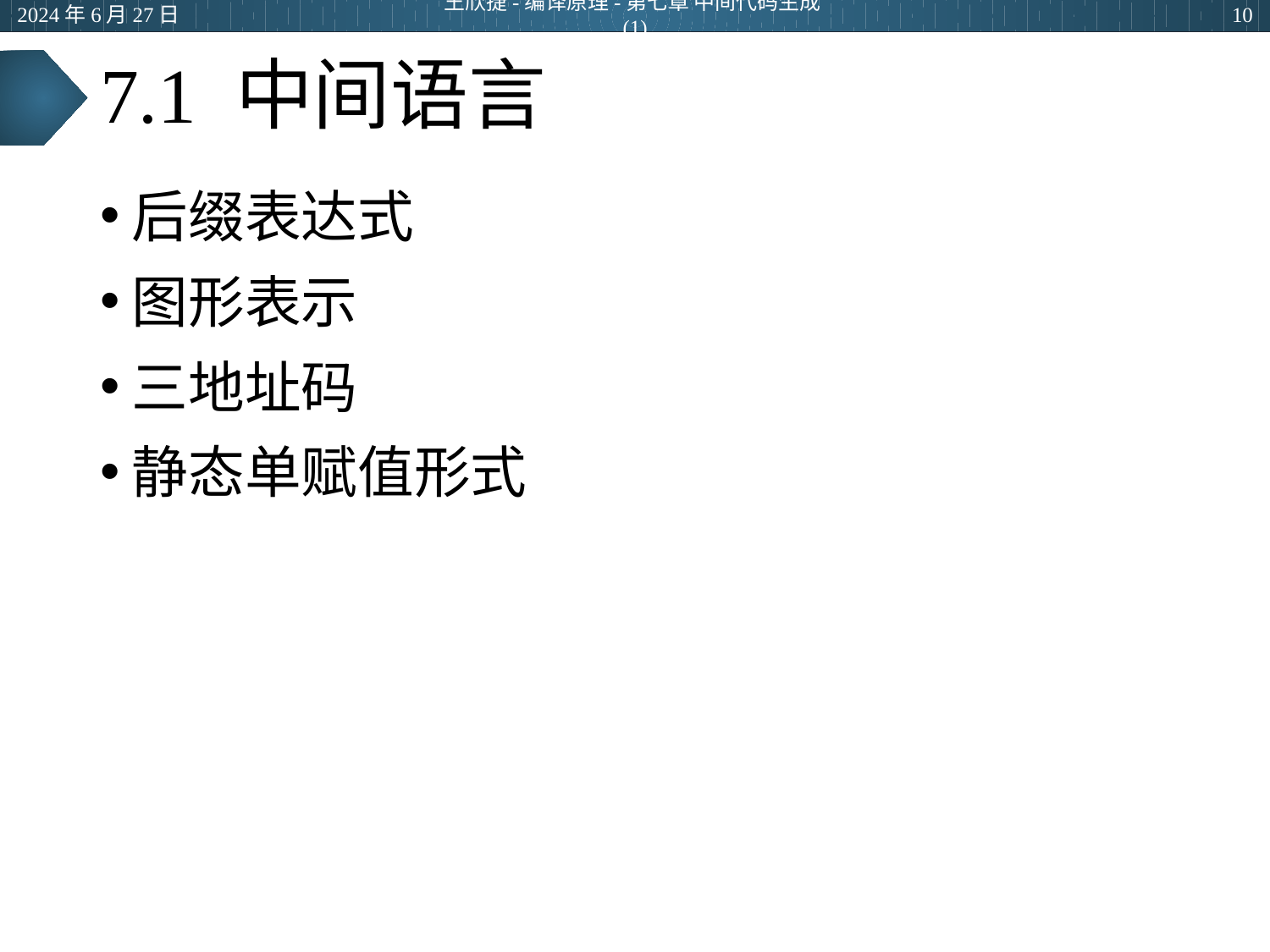

2024年6月27日
王欣捷-编译原理-第七章 中间代码生成(1)
10
# 7.1 中间语言
后缀表达式
图形表示
三地址码
静态单赋值形式